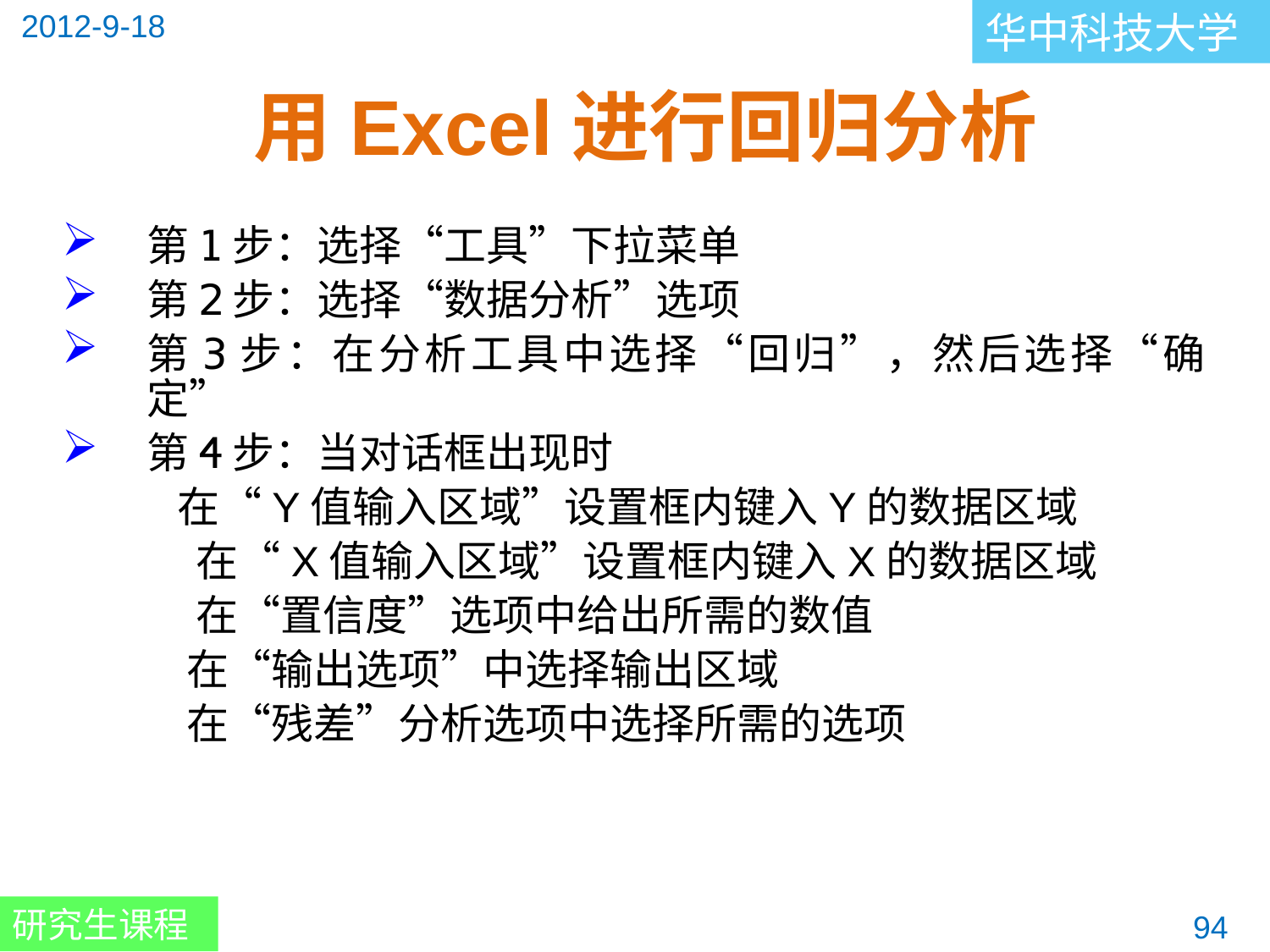

用Excel进行回归分析
第1步：选择“工具”下拉菜单
第2步：选择“数据分析”选项
第3步：在分析工具中选择“回归”，然后选择“确定”
第4步：当对话框出现时
           在“Y值输入区域”设置框内键入Y的数据区域
             在“X值输入区域”设置框内键入X的数据区域
             在“置信度”选项中给出所需的数值
            在“输出选项”中选择输出区域
            在“残差”分析选项中选择所需的选项